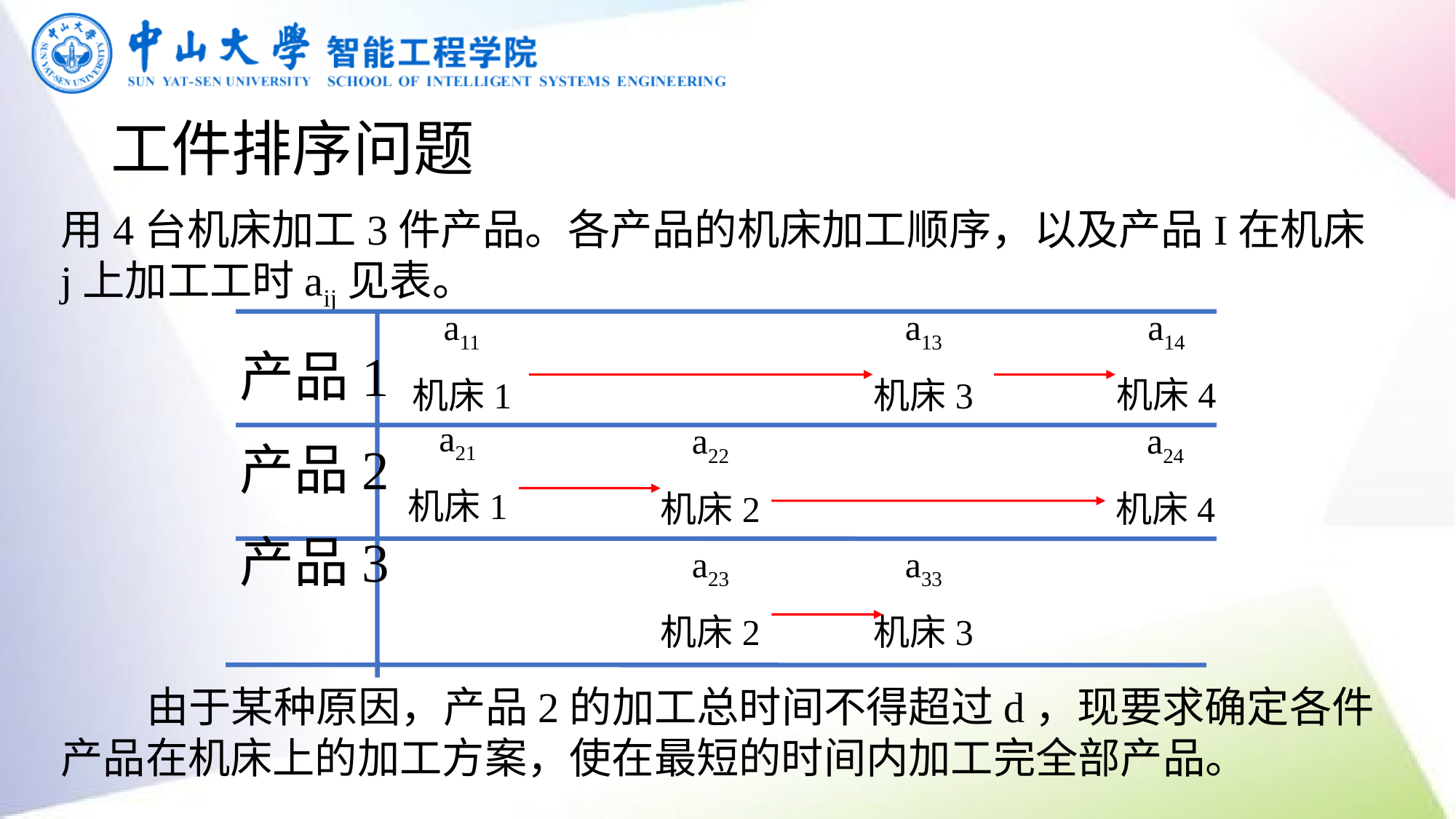

# 工件排序问题
用4台机床加工3件产品。各产品的机床加工顺序，以及产品I在机床j上加工工时aij见表。
a11
机床1
a13
机床3
a14
机床4

产品1
产品2
产品3
a21
机床1
a22
机床2
a24
机床4

a23
机床2
a33
机床3

        由于某种原因，产品2的加工总时间不得超过d，现要求确定各件产品在机床上的加工方案，使在最短的时间内加工完全部产品。